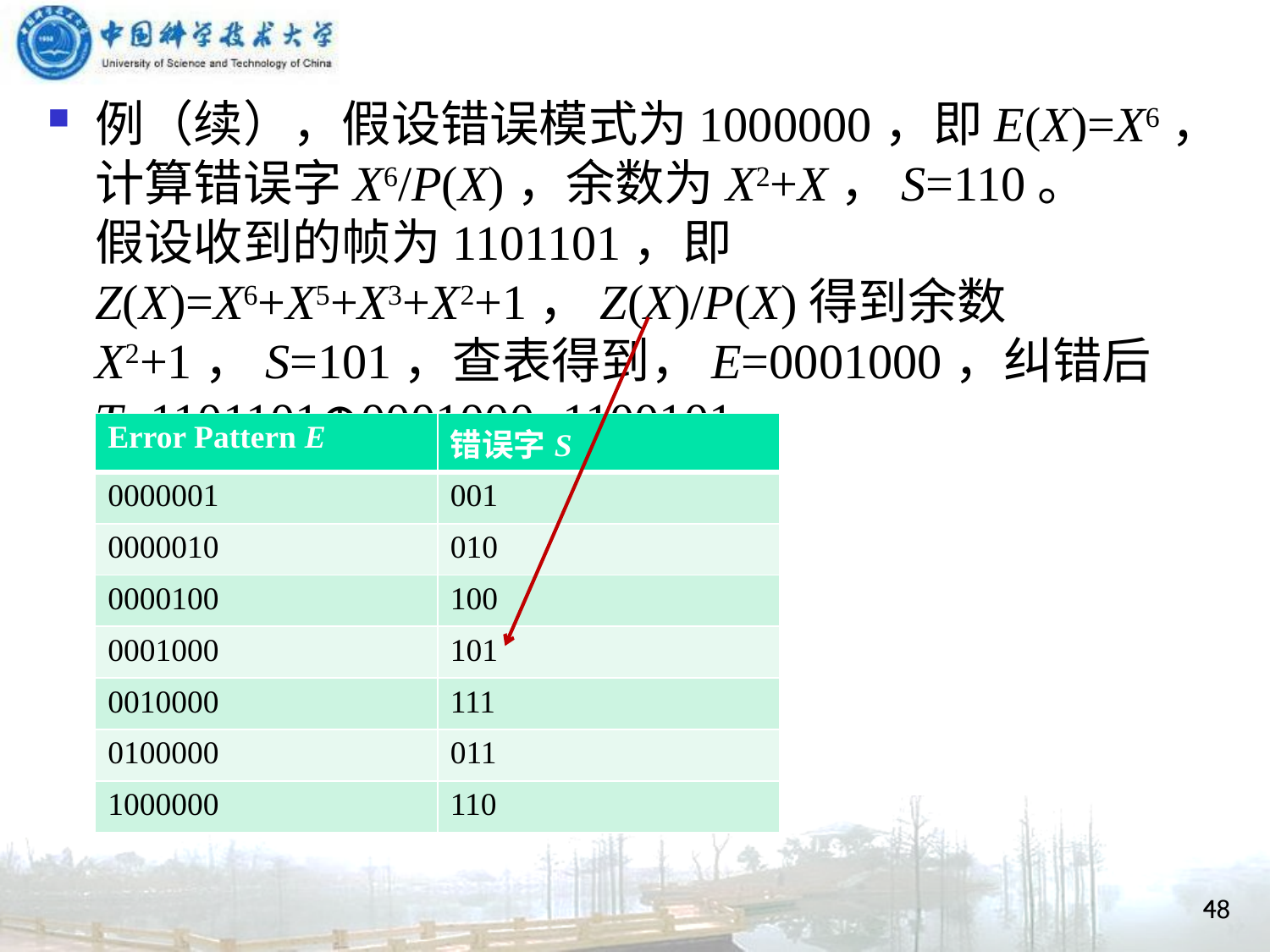

例（续），假设错误模式为1000000，即E(X)=X6，计算错误字X6/P(X)，余数为X2+X，S=110。
假设收到的帧为1101101，即Z(X)=X6+X5+X3+X2+1，Z(X)/P(X)得到余数X2+1，S=101，查表得到，E=0001000，纠错后T=1101101⊕0001000=1100101
| Error Pattern E | 错误字S |
| --- | --- |
| 0000001 | 001 |
| 0000010 | 010 |
| 0000100 | 100 |
| 0001000 | 101 |
| 0010000 | 111 |
| 0100000 | 011 |
| 1000000 | 110 |
48